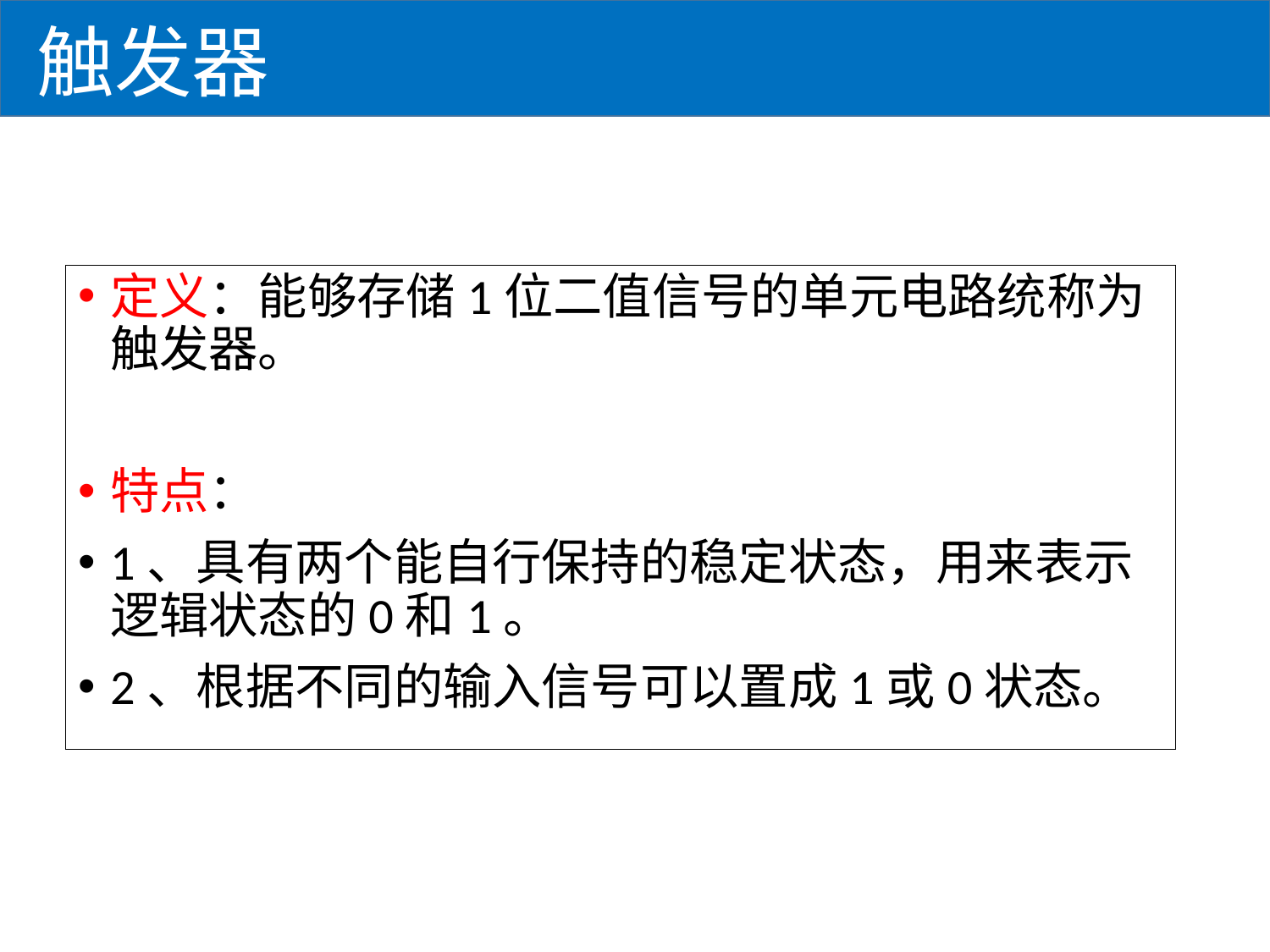

# 触发器
定义：能够存储1位二值信号的单元电路统称为触发器。

特点：
1、具有两个能自行保持的稳定状态，用来表示逻辑状态的0和1。
2、根据不同的输入信号可以置成1或0状态。